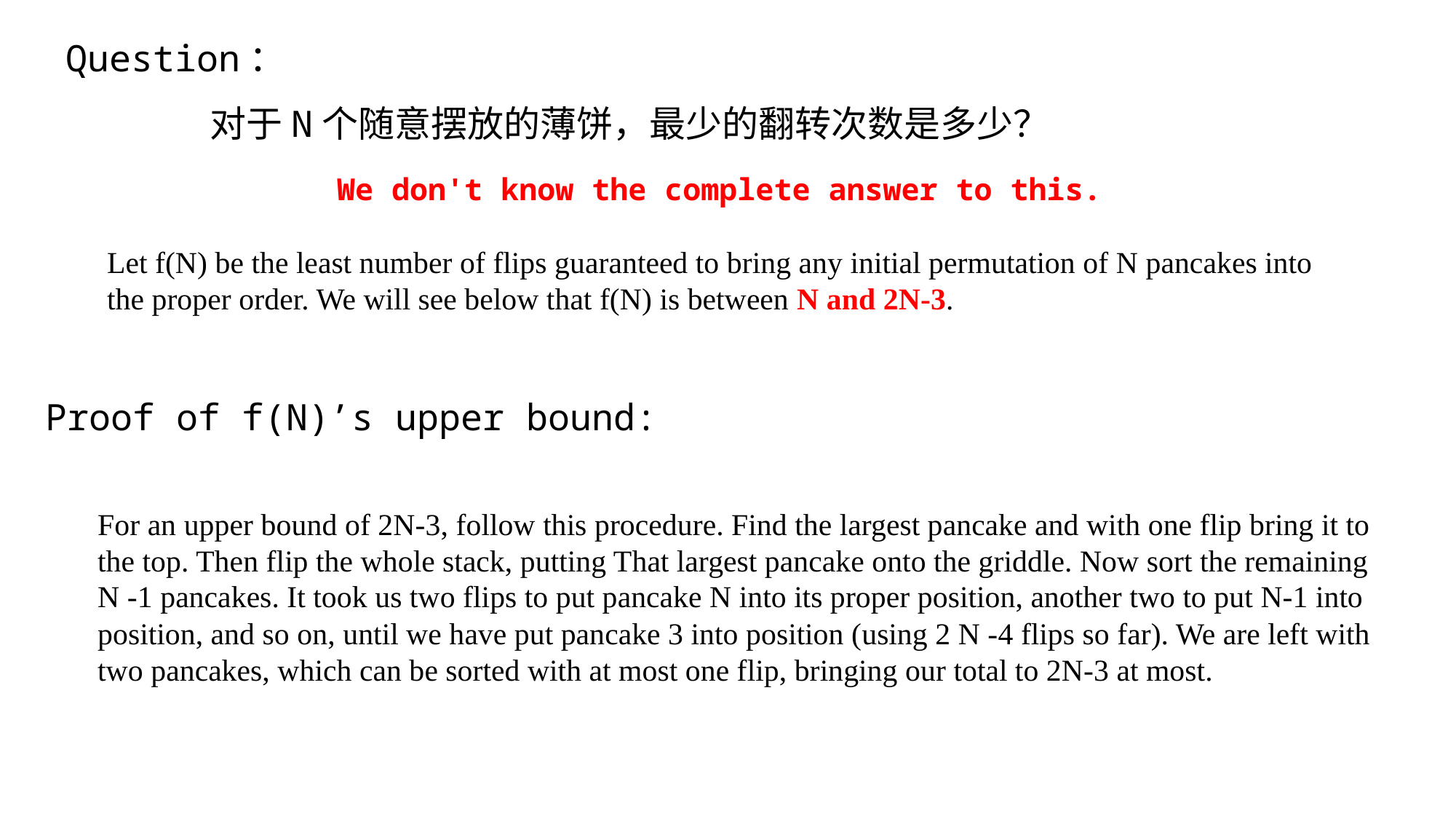

Question：
对于N个随意摆放的薄饼，最少的翻转次数是多少？
We don't know the complete answer to this.
Let f(N) be the least number of flips guaranteed to bring any initial permutation of N pancakes into the proper order. We will see below that f(N) is between N and 2N-3.
Proof of f(N)’s upper bound:
For an upper bound of 2N-3, follow this procedure. Find the largest pancake and with one flip bring it to the top. Then flip the whole stack, putting That largest pancake onto the griddle. Now sort the remaining N -1 pancakes. It took us two flips to put pancake N into its proper position, another two to put N-1 into position, and so on, until we have put pancake 3 into position (using 2 N -4 flips so far). We are left with two pancakes, which can be sorted with at most one flip, bringing our total to 2N-3 at most.